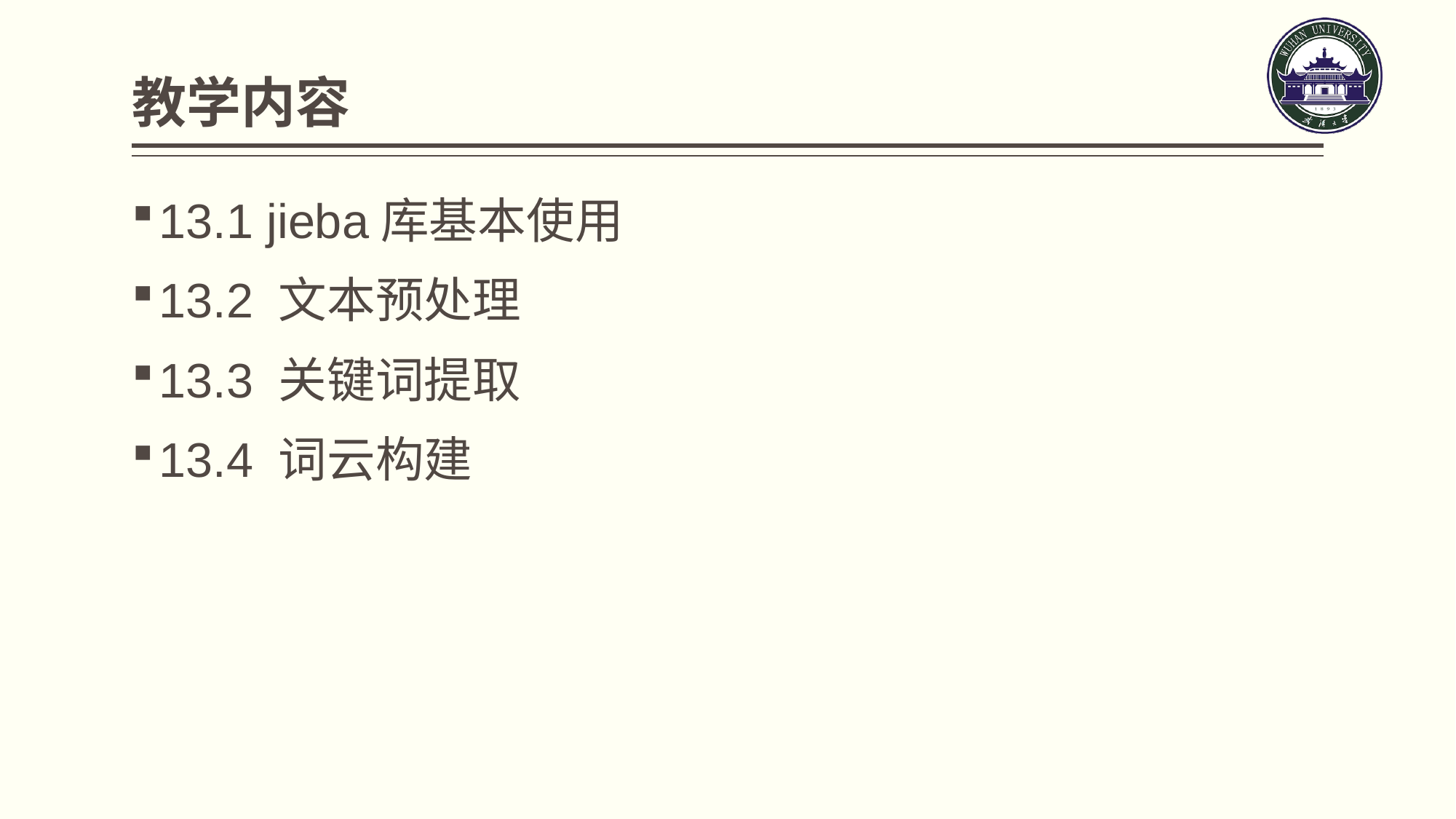

# 教学内容
13.1 jieba库基本使用
13.2 文本预处理
13.3 关键词提取
13.4 词云构建